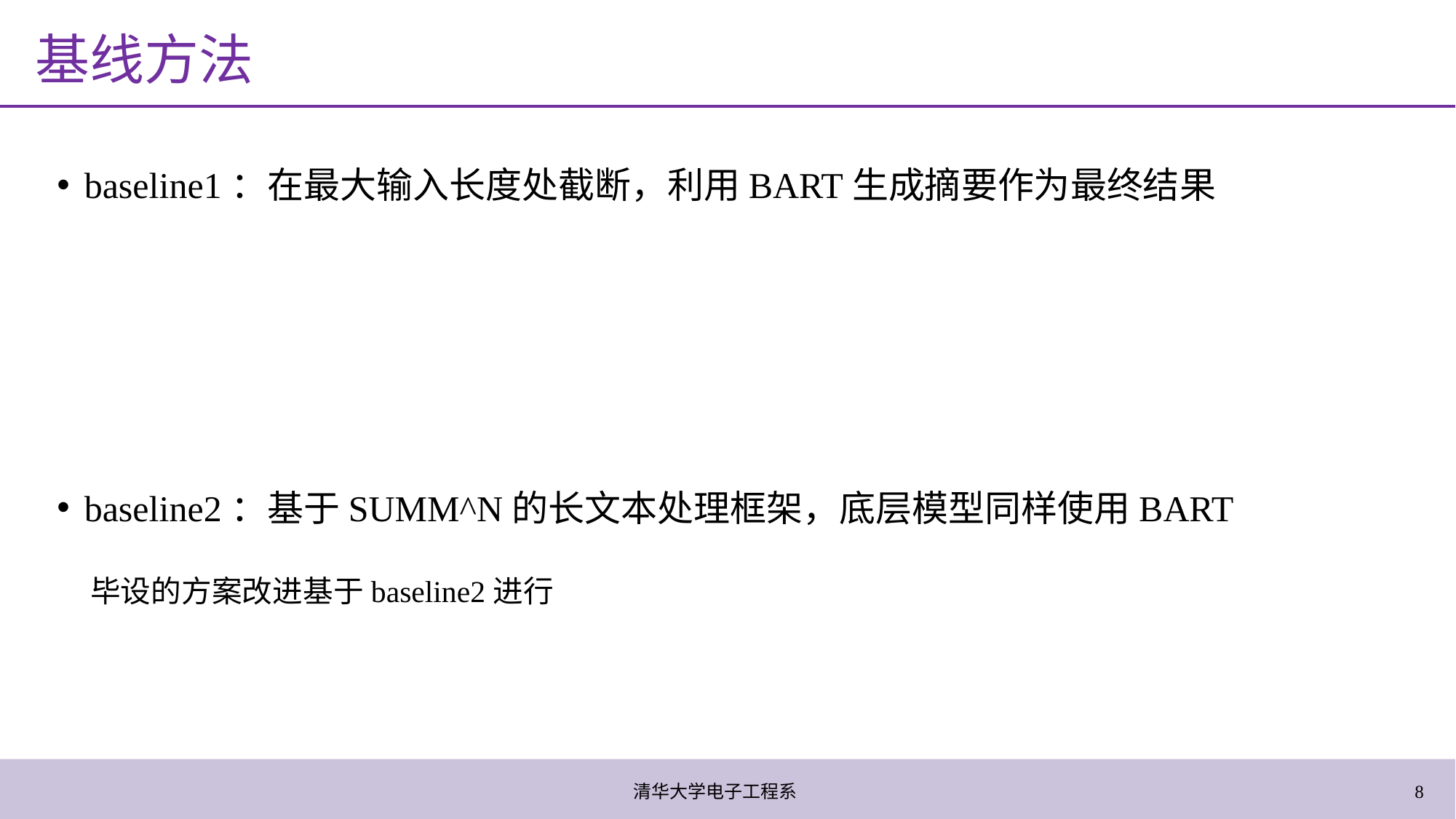

# 基线方法
baseline1：在最大输入长度处截断，利用BART生成摘要作为最终结果

baseline2：基于SUMM^N的长文本处理框架，底层模型同样使用BART
   毕设的方案改进基于baseline2进行
清华大学电子工程系
8